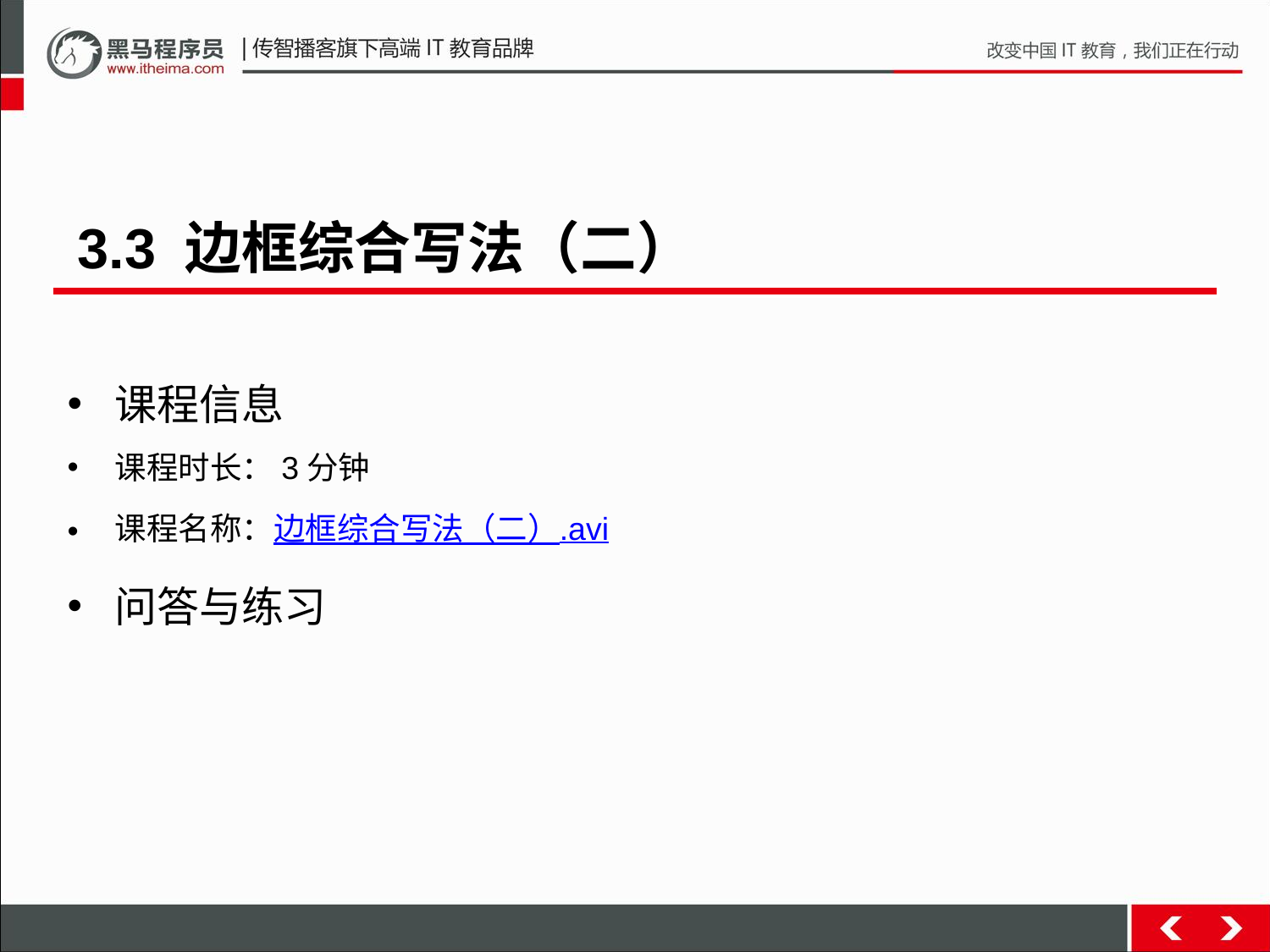

3.3 边框综合写法（二）
课程信息
课程时长：3分钟
课程名称：边框综合写法（二）.avi
问答与练习